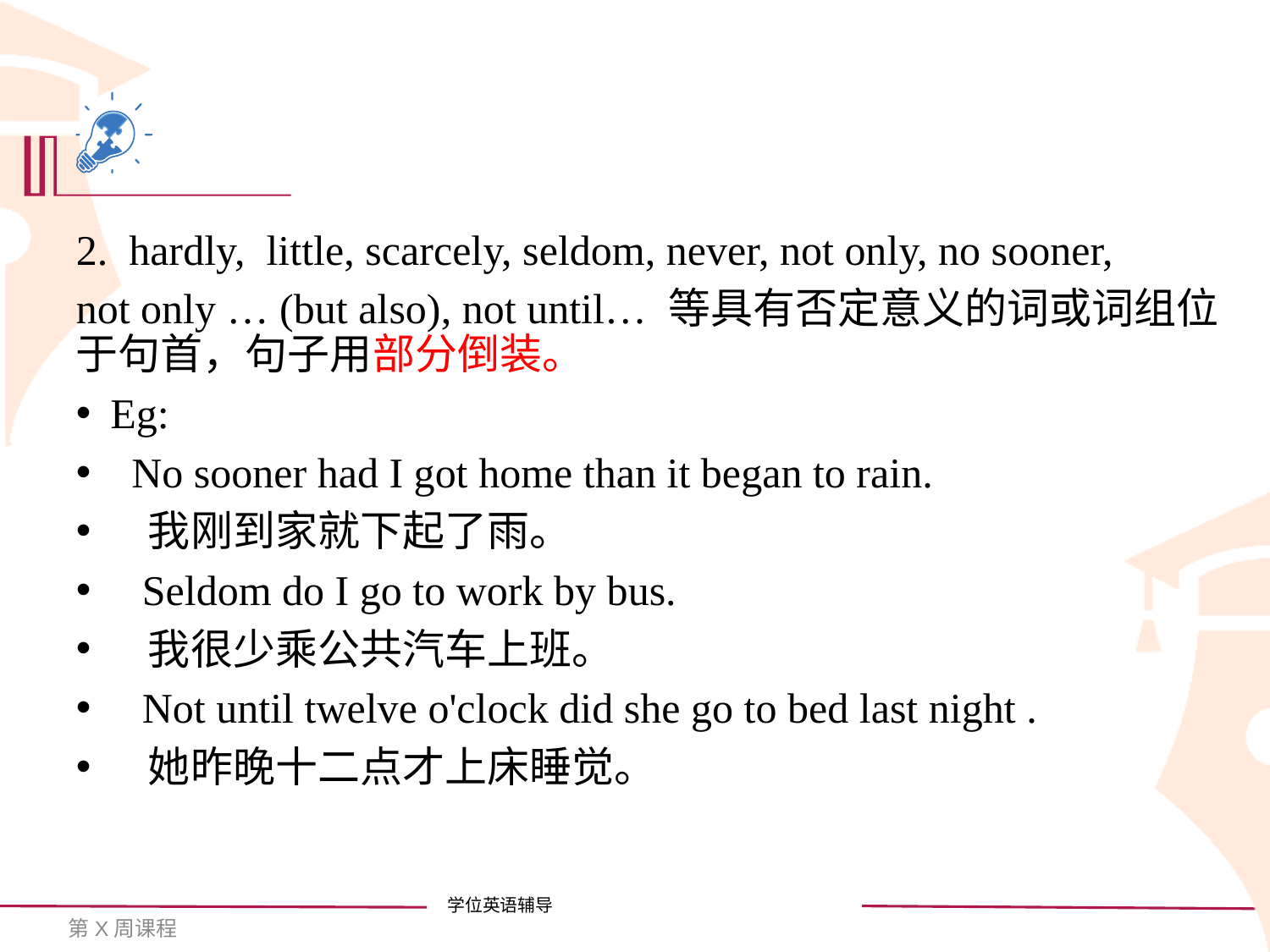

2.  hardly,  little, scarcely, seldom, never, not only, no sooner,
not only … (but also), not until… 等具有否定意义的词或词组位于句首，句子用部分倒装。
 Eg:
   No sooner had I got home than it began to rain.
    我刚到家就下起了雨。
    Seldom do I go to work by bus.
    我很少乘公共汽车上班。
    Not until twelve o'clock did she go to bed last night .
    她昨晚十二点才上床睡觉。